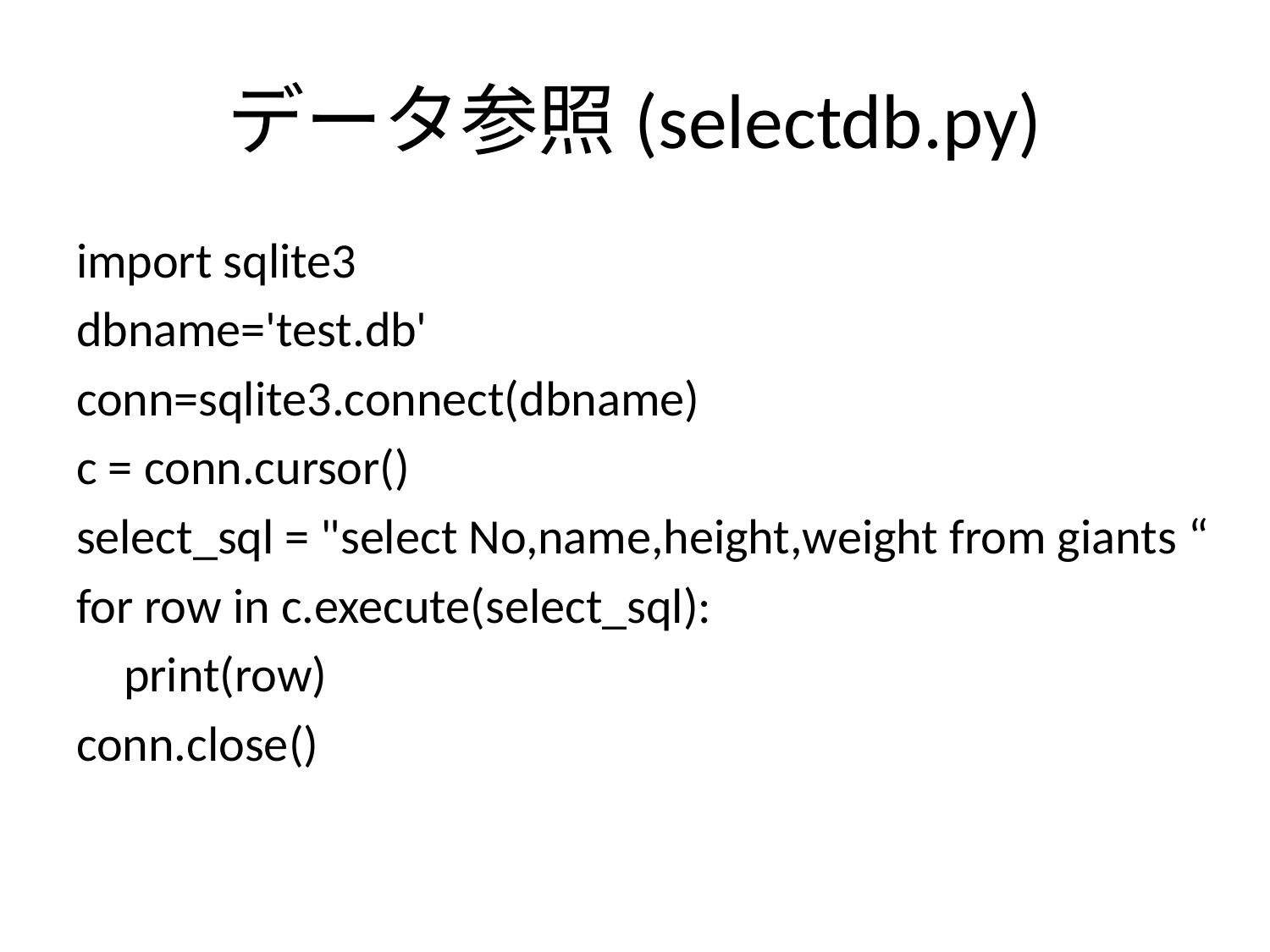

# データ参照(selectdb.py)
import sqlite3
dbname='test.db'
conn=sqlite3.connect(dbname)
c = conn.cursor()
select_sql = "select No,name,height,weight from giants “
for row in c.execute(select_sql):
	print(row)
conn.close()